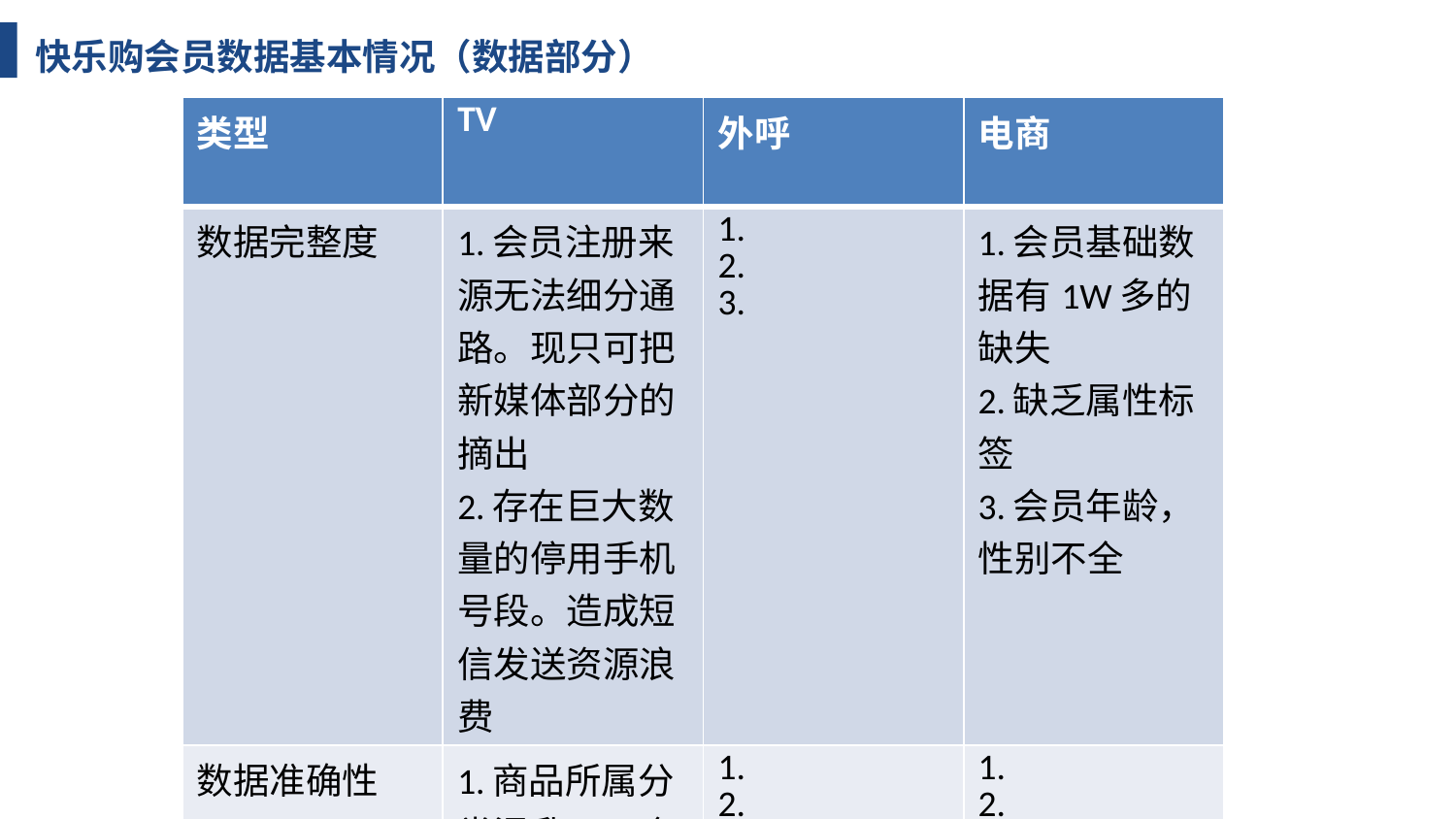

快乐购会员数据基本情况（数据部分）
| 类型 | TV | 外呼 | 电商 |
| --- | --- | --- | --- |
| 数据完整度 | 1.会员注册来源无法细分通路。现只可把新媒体部分的摘出 2.存在巨大数量的停用手机号段。造成短信发送资源浪费 3.会员缺失标签化 | 1. 2. 3. | 1.会员基础数据有1W多的缺失 2.缺乏属性标签 3.会员年龄，性别不全 |
| 数据准确性 | 1.商品所属分类混乱。一个商品可出现在任何分类 2. 3. | 1. 2. 3. | 1. 2. 3. |
| 数据定义标准 | 1. 2. 3. | 1. 2. 3. | 1. 2. 3. |